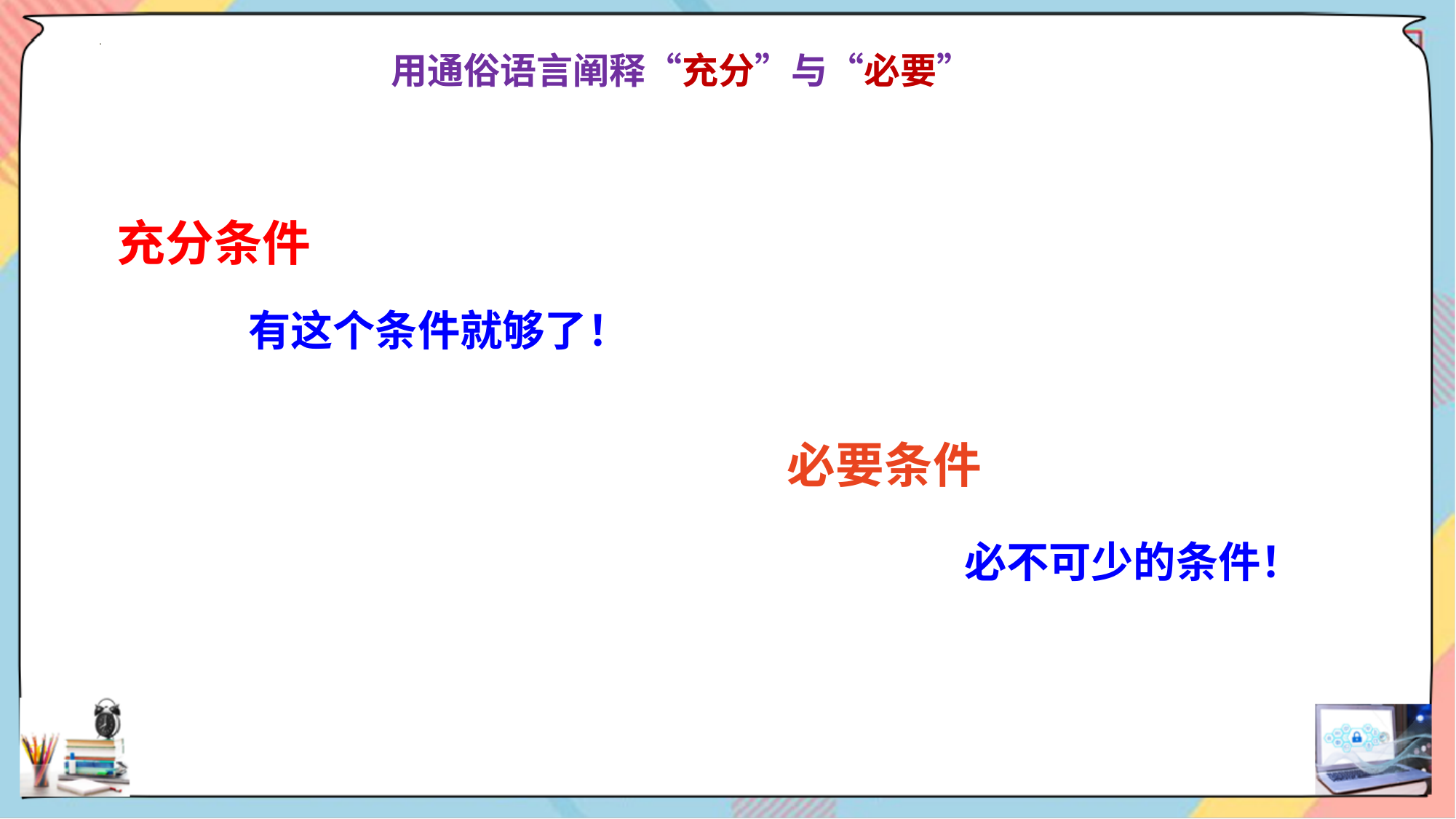

用通俗语言阐释“充分”与“必要”
充分条件
有这个条件就够了！
必要条件
必不可少的条件！